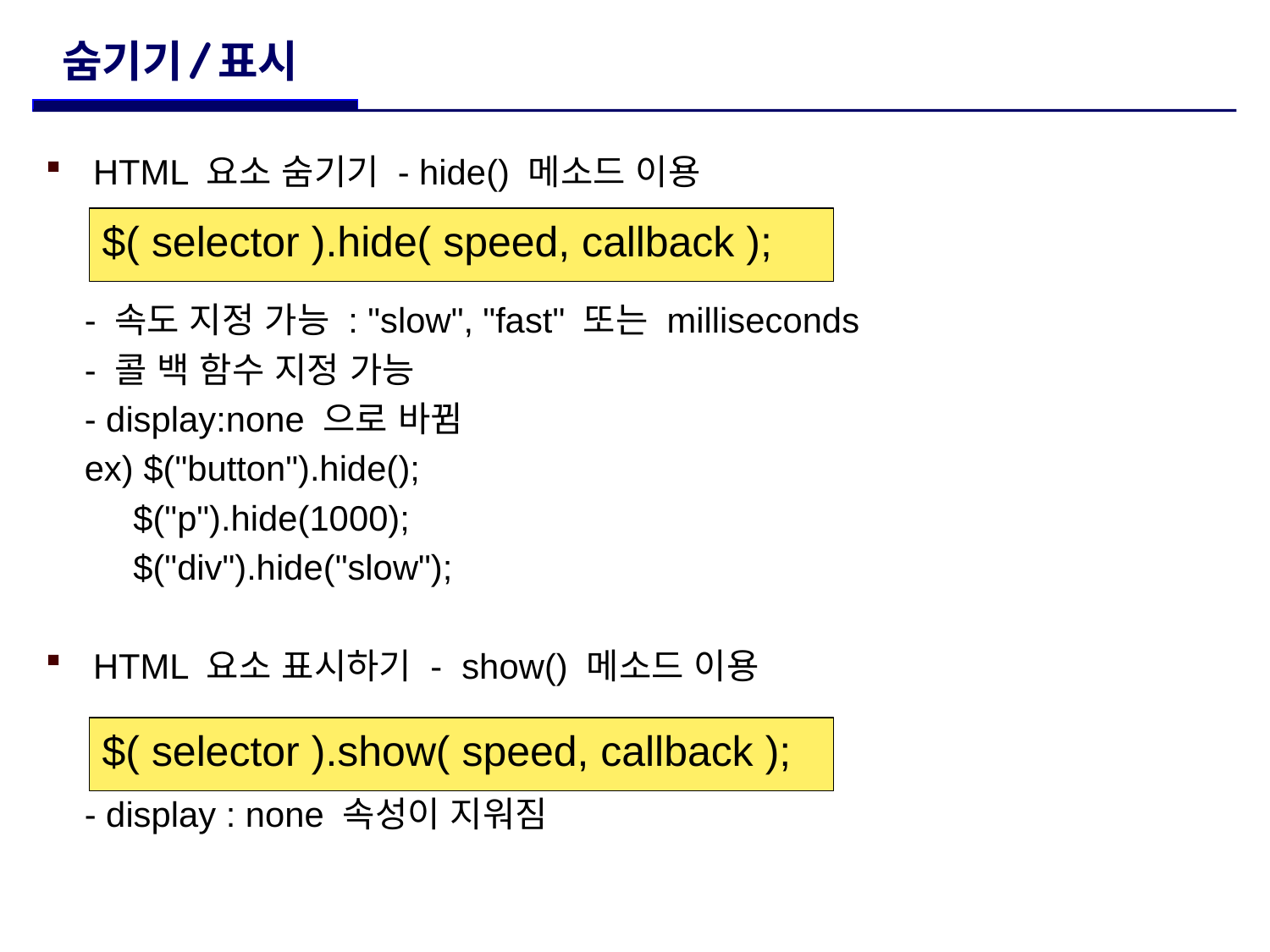

# 숨기기/표시
HTML 요소 숨기기 - hide() 메소드 이용

    - 속도 지정 가능 : "slow", "fast" 또는 milliseconds
    - 콜 백 함수 지정 가능
    - display:none 으로 바뀜
    ex) $("button").hide();
         $("p").hide(1000);
         $("div").hide("slow");

HTML 요소 표시하기 -  show() 메소드 이용

    - display : none 속성이 지워짐
$( selector ).hide( speed, callback );
$( selector ).show( speed, callback );